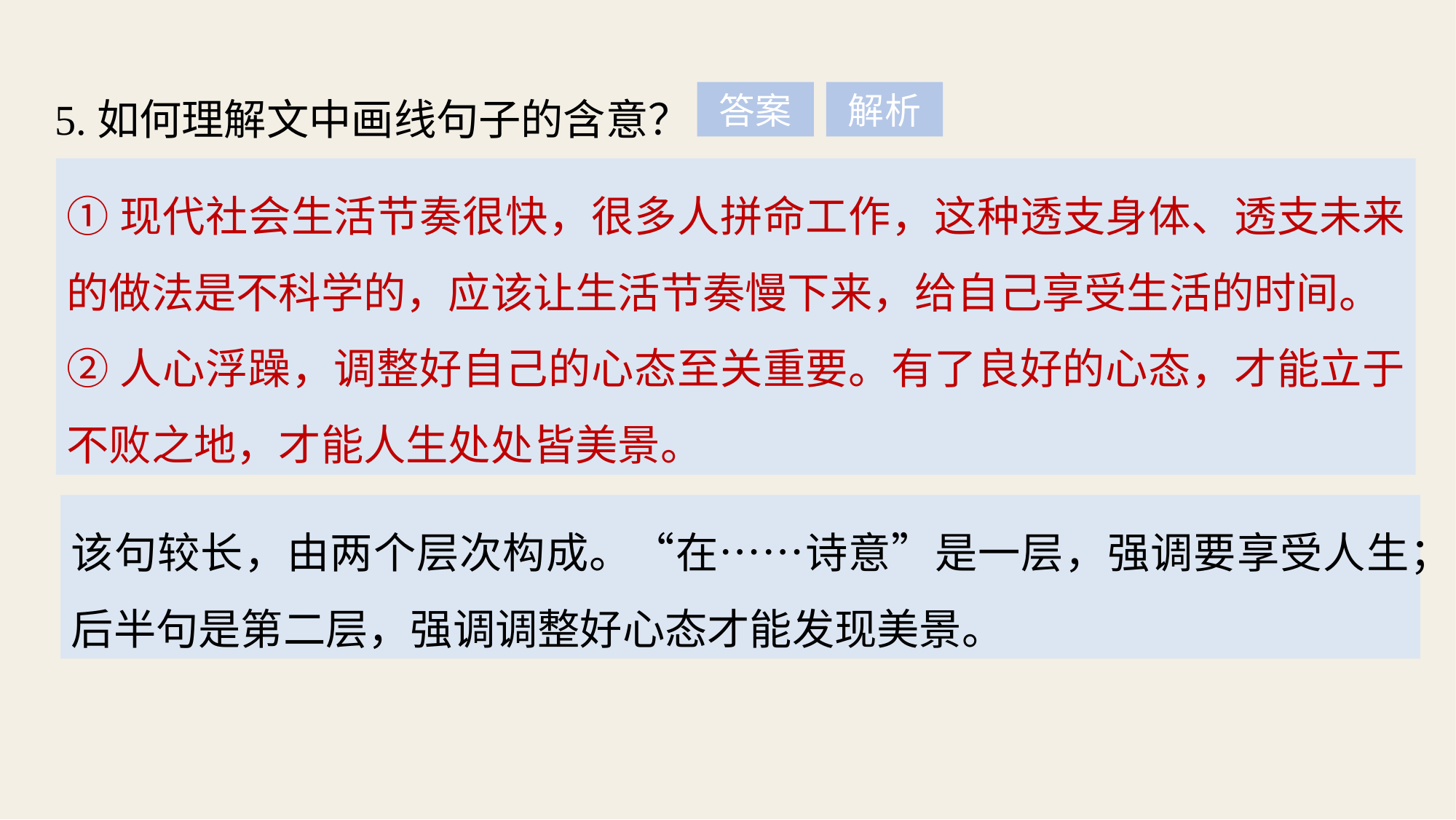

5.如何理解文中画线句子的含意？
答案
解析
①现代社会生活节奏很快，很多人拼命工作，这种透支身体、透支未来的做法是不科学的，应该让生活节奏慢下来，给自己享受生活的时间。
②人心浮躁，调整好自己的心态至关重要。有了良好的心态，才能立于不败之地，才能人生处处皆美景。
该句较长，由两个层次构成。“在……诗意”是一层，强调要享受人生；后半句是第二层，强调调整好心态才能发现美景。